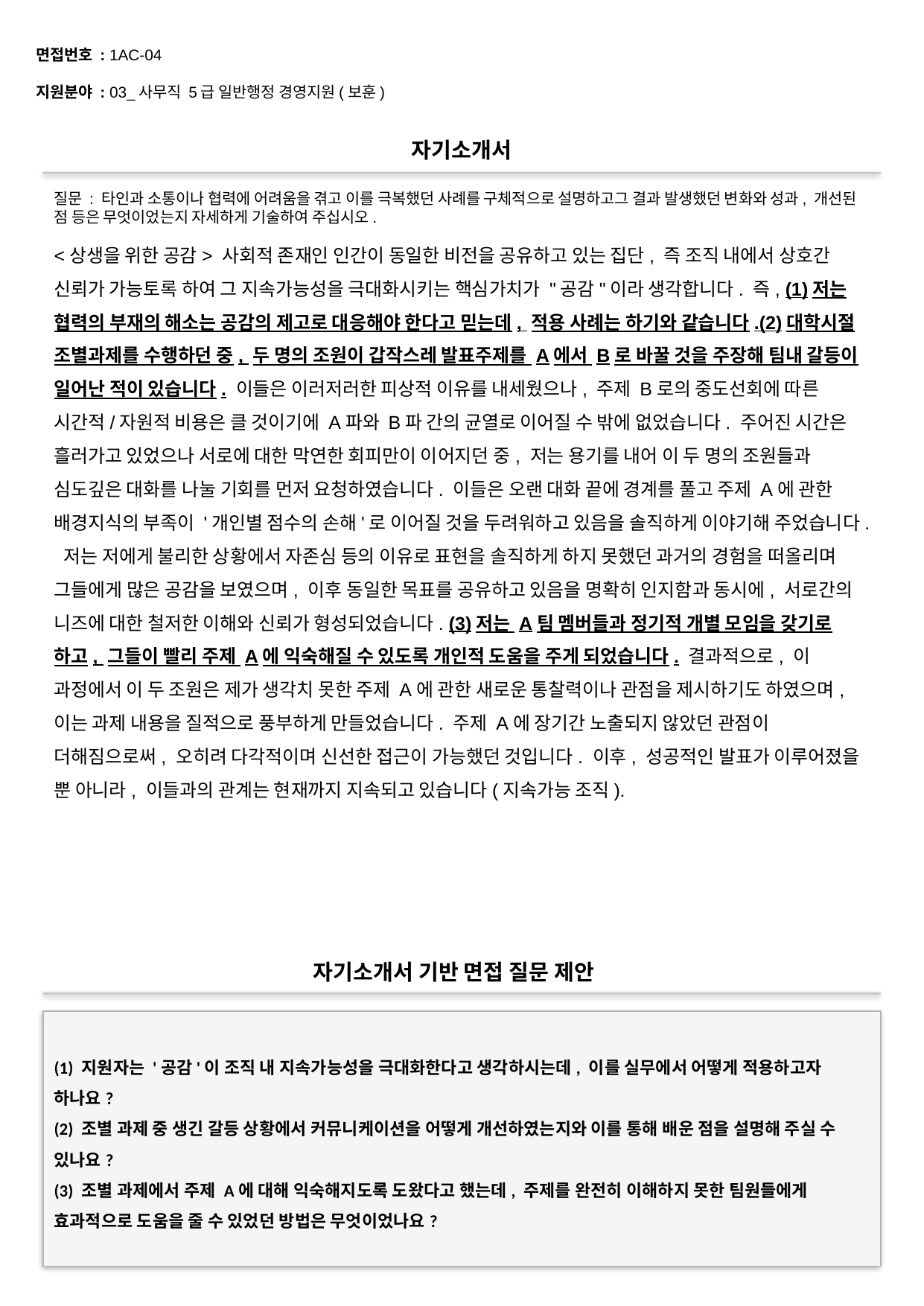

면접번호 : 1AC-04

지원분야 : 03_사무직 5급 일반행정 경영지원(보훈)
#

자기소개서

질문 : 타인과 소통이나 협력에 어려움을 겪고 이를 극복했던 사례를 구체적으로 설명하고그 결과 발생했던 변화와 성과, 개선된 점 등은 무엇이었는지 자세하게 기술하여 주십시오.

<상생을 위한 공감> 사회적 존재인 인간이 동일한 비전을 공유하고 있는 집단, 즉 조직 내에서 상호간 신뢰가 가능토록 하여 그 지속가능성을 극대화시키는 핵심가치가 "공감"이라 생각합니다. 즉, (1)저는 협력의 부재의 해소는 공감의 제고로 대응해야 한다고 믿는데, 적용 사례는 하기와 같습니다.(2)대학시절 조별과제를 수행하던 중, 두 명의 조원이 갑작스레 발표주제를 A에서 B로 바꿀 것을 주장해 팀내 갈등이 일어난 적이 있습니다. 이들은 이러저러한 피상적 이유를 내세웠으나, 주제 B로의 중도선회에 따른 시간적/자원적 비용은 클 것이기에 A파와 B파 간의 균열로 이어질 수 밖에 없었습니다. 주어진 시간은 흘러가고 있었으나 서로에 대한 막연한 회피만이 이어지던 중, 저는 용기를 내어 이 두 명의 조원들과 심도깊은 대화를 나눌 기회를 먼저 요청하였습니다. 이들은 오랜 대화 끝에 경계를 풀고 주제 A에 관한 배경지식의 부족이 '개인별 점수의 손해'로 이어질 것을 두려워하고 있음을 솔직하게 이야기해 주었습니다. 저는 저에게 불리한 상황에서 자존심 등의 이유로 표현을 솔직하게 하지 못했던 과거의 경험을 떠올리며 그들에게 많은 공감을 보였으며, 이후 동일한 목표를 공유하고 있음을 명확히 인지함과 동시에, 서로간의 니즈에 대한 철저한 이해와 신뢰가 형성되었습니다. (3)저는 A팀 멤버들과 정기적 개별 모임을 갖기로 하고, 그들이 빨리 주제 A에 익숙해질 수 있도록 개인적 도움을 주게 되었습니다. 결과적으로, 이 과정에서 이 두 조원은 제가 생각치 못한 주제 A에 관한 새로운 통찰력이나 관점을 제시하기도 하였으며, 이는 과제 내용을 질적으로 풍부하게 만들었습니다. 주제 A에 장기간 노출되지 않았던 관점이 더해짐으로써, 오히려 다각적이며 신선한 접근이 가능했던 것입니다. 이후, 성공적인 발표가 이루어졌을 뿐 아니라, 이들과의 관계는 현재까지 지속되고 있습니다(지속가능 조직).

자기소개서 기반 면접 질문 제안

(1) 지원자는 '공감'이 조직 내 지속가능성을 극대화한다고 생각하시는데, 이를 실무에서 어떻게 적용하고자 하나요?
(2) 조별 과제 중 생긴 갈등 상황에서 커뮤니케이션을 어떻게 개선하였는지와 이를 통해 배운 점을 설명해 주실 수 있나요?
(3) 조별 과제에서 주제 A에 대해 익숙해지도록 도왔다고 했는데, 주제를 완전히 이해하지 못한 팀원들에게 효과적으로 도움을 줄 수 있었던 방법은 무엇이었나요?